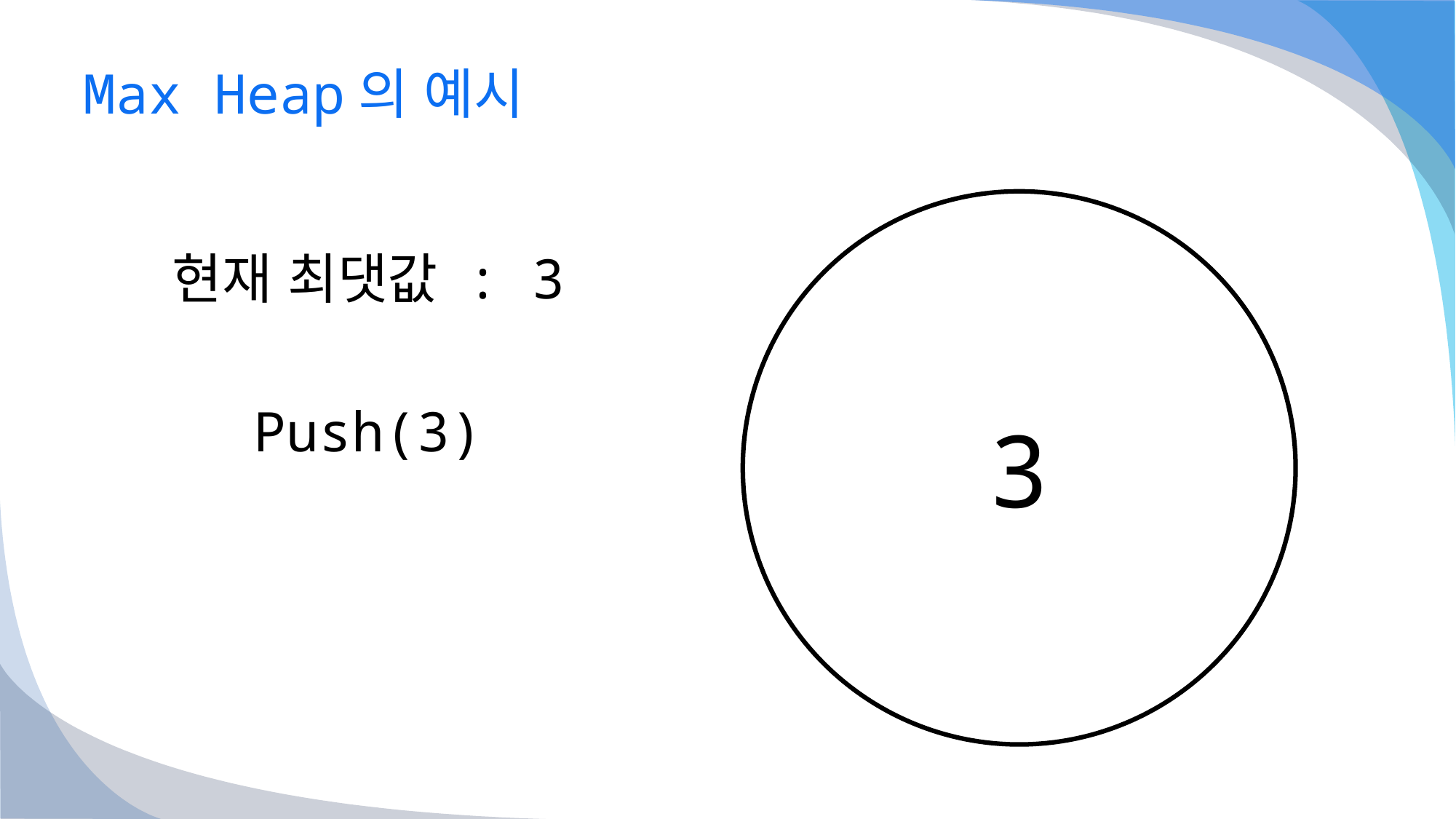

# Max Heap의 예시

현재 최댓값 : 3

Push(3)
3